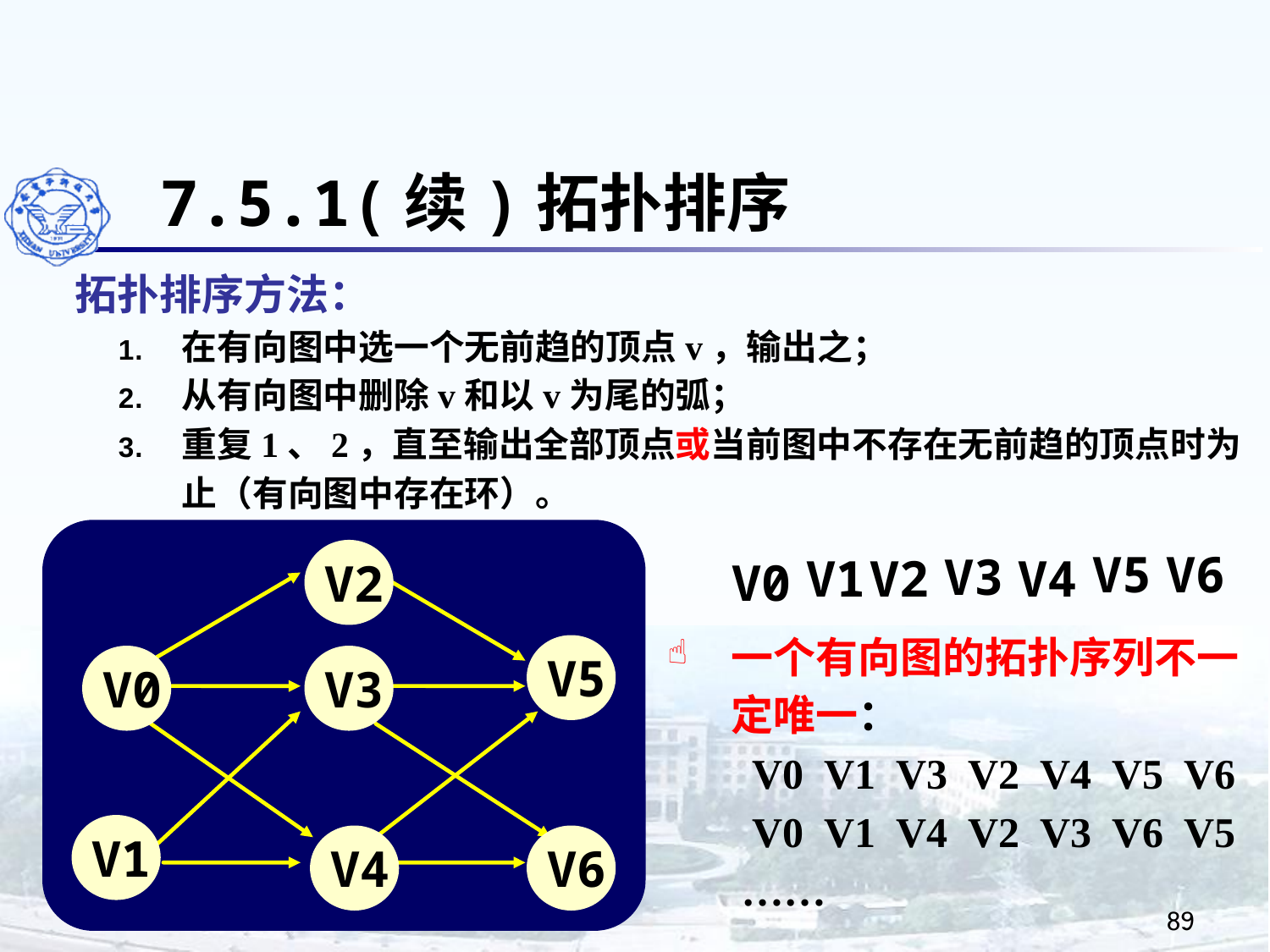

7.5.1(续)拓扑排序
 拓扑排序方法：
在有向图中选一个无前趋的顶点v，输出之；
从有向图中删除v和以v为尾的弧；
重复1、2，直至输出全部顶点或当前图中不存在无前趋的顶点时为止（有向图中存在环）。

 V2

 V5

 V0

 V3

 V1

 V4

 V6

V5
V6
V3
V1
V2
V4
V0
一个有向图的拓扑序列不一定唯一：
        V0  V1  V3  V2  V4  V5  V6
        V0  V1  V4  V2  V3  V6  V5
       ……
89